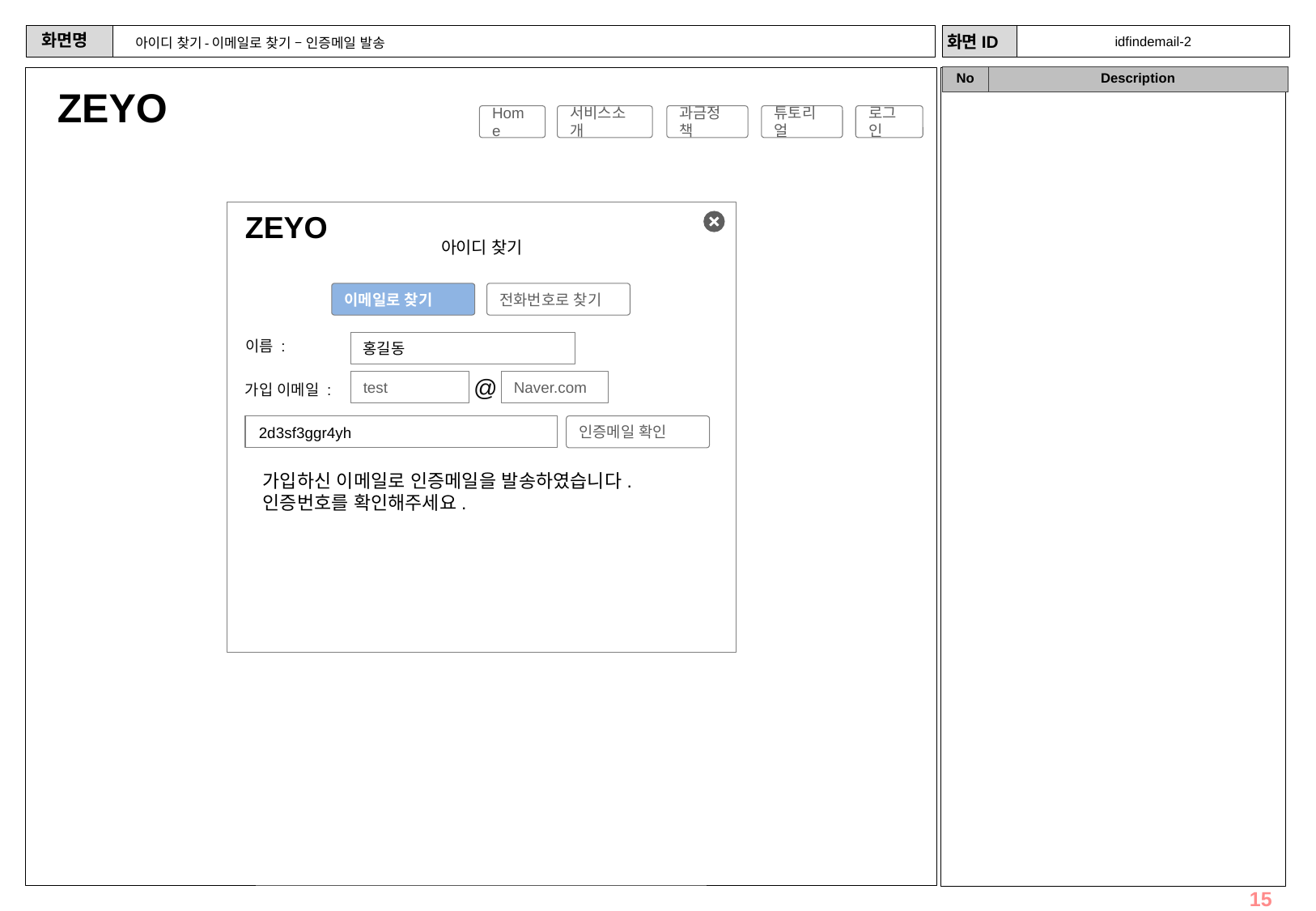

idfindemail-2
# 아이디 찾기-이메일로 찾기 – 인증메일 발송
ZEYO
Home
서비스소개
과금정책
튜토리얼
로그인

ZEYO

아이디 찾기
이메일로 찾기
전화번호로 찾기
이름 :
홍길동
@
test
Naver.com
가입 이메일 :

인증메일 확인
2d3sf3ggr4yh
가입하신 이메일로 인증메일을 발송하였습니다.
인증번호를 확인해주세요.
15